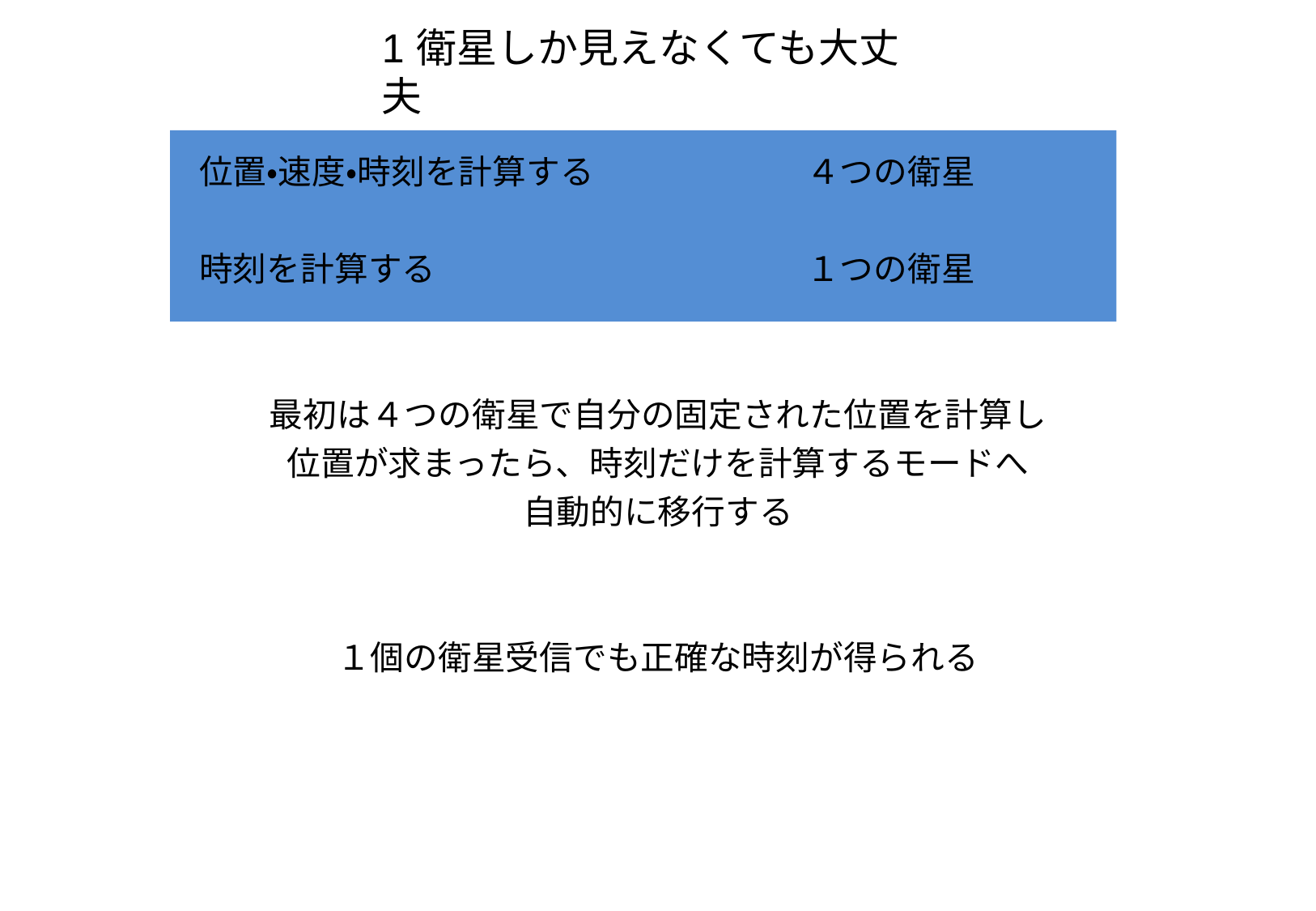

# 1衛星しか見えなくても大丈夫

位置・速度・時刻を計算する
４つの衛星
時刻を計算する
１つの衛星
最初は４つの衛星で自分の固定された位置を計算し 位置が求まったら、時刻だけを計算するモードへ 自動的に移行する
１個の衛星受信でも正確な時刻が得られる